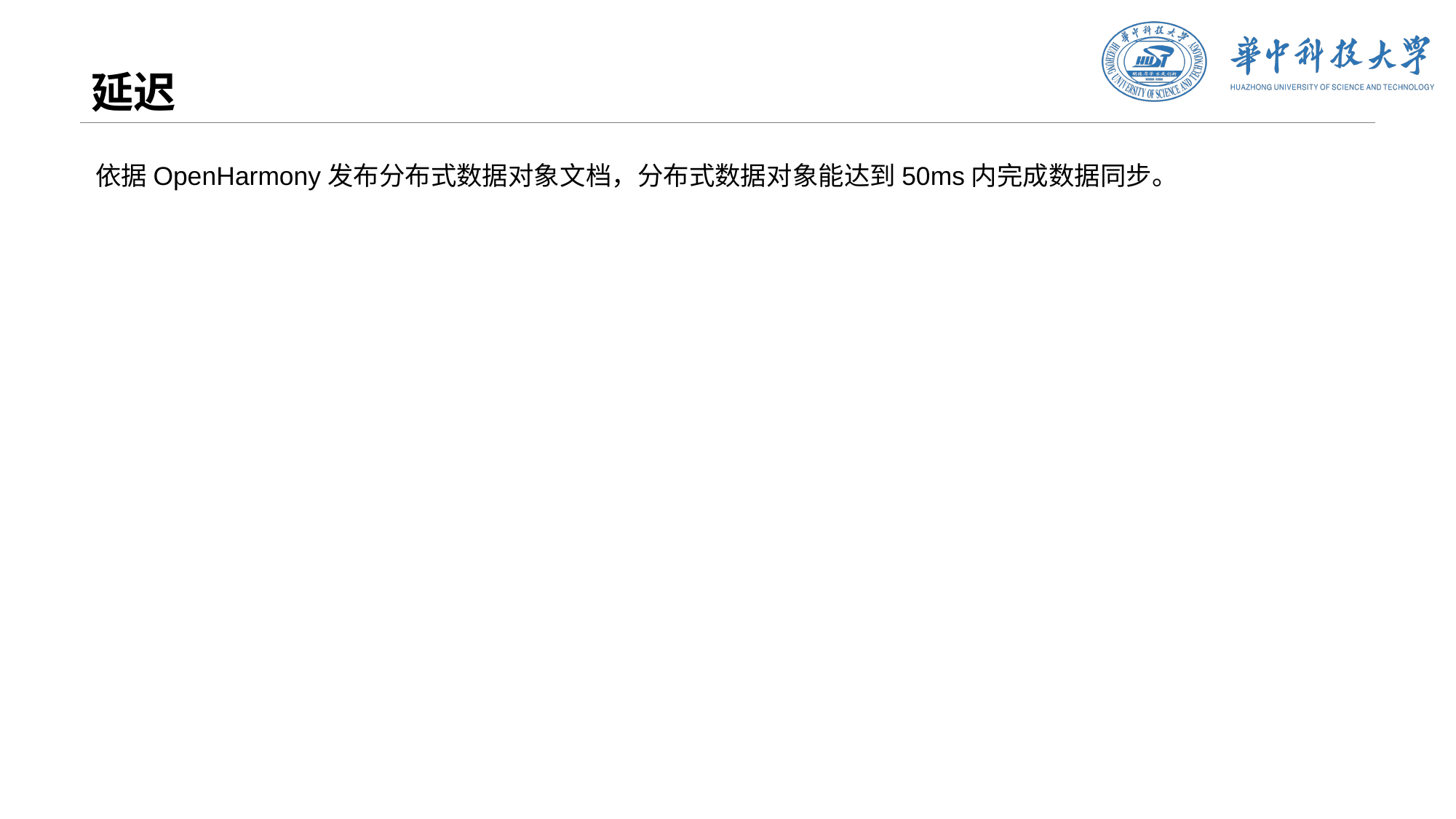

# 延迟
依据OpenHarmony发布分布式数据对象文档，分布式数据对象能达到50ms内完成数据同步。